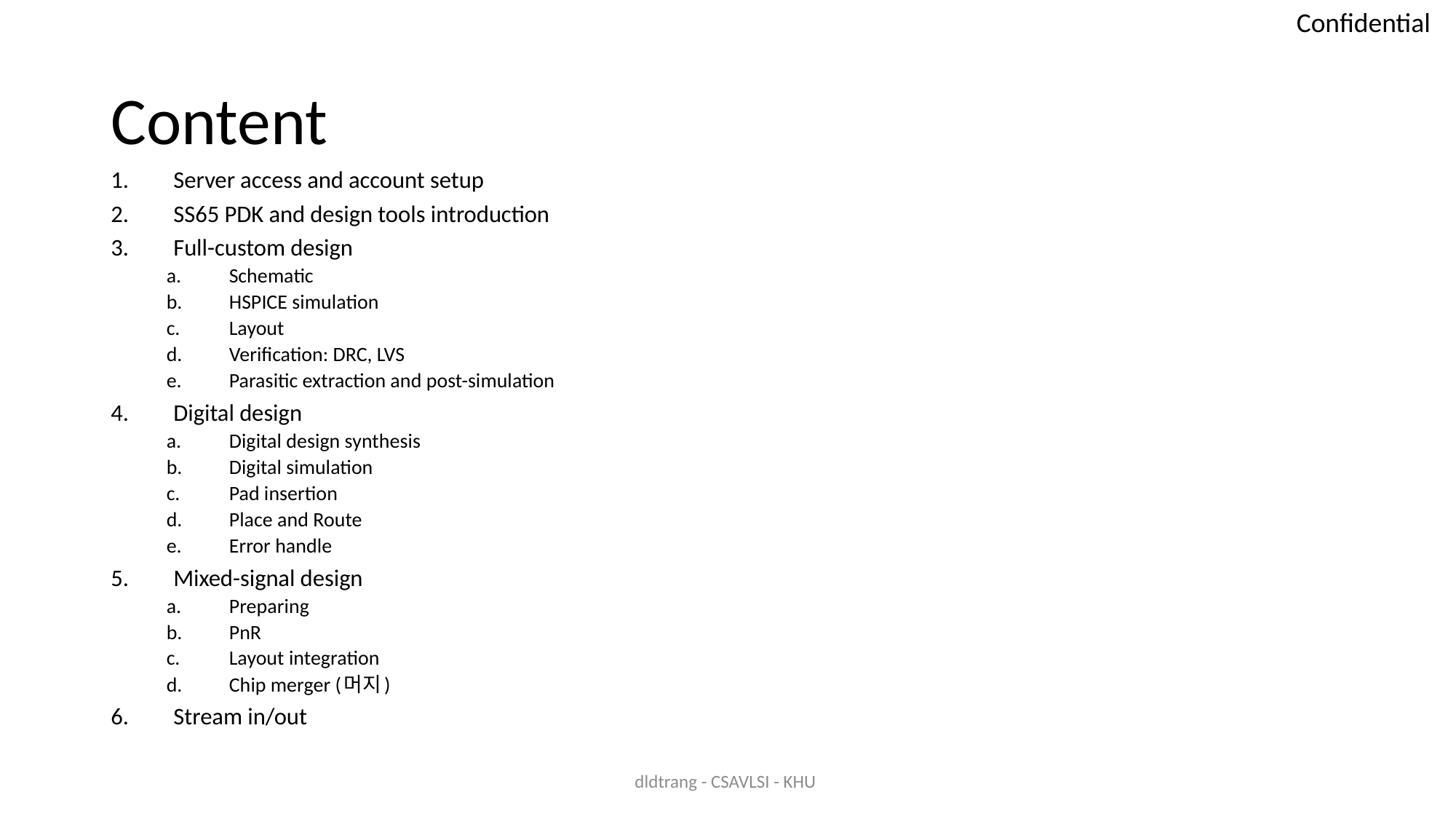

# Content
Server access and account setup
SS65 PDK and design tools introduction
Full-custom design
Schematic
HSPICE simulation
Layout
Verification: DRC, LVS
Parasitic extraction and post-simulation
Digital design
Digital design synthesis
Digital simulation
Pad insertion
Place and Route
Error handle
Mixed-signal design
Preparing
PnR
Layout integration
Chip merger (머지)
Stream in/out
dldtrang - CSAVLSI - KHU